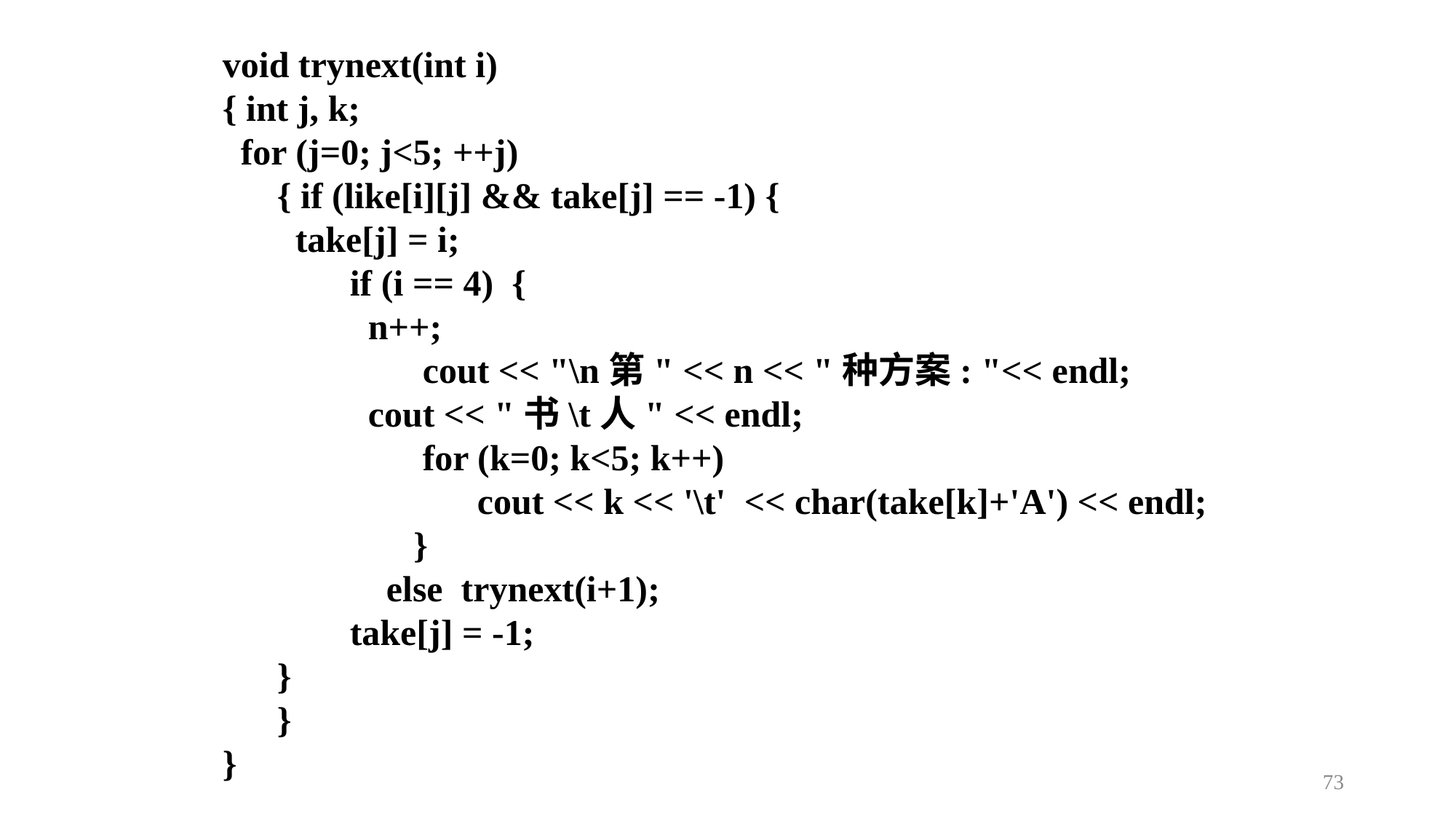

void trynext(int i)
{ int j, k;
  for (j=0; j<5; ++j)
      { if (like[i][j] && take[j] == -1) {
	  take[j] = i;
              if (i == 4)  {
	          n++;
                      cout << "\n第" << n << "种方案: "<< endl;
	          cout << "书\t人" << endl;
                      for (k=0; k<5; k++)
                            cout << k << '\t'  << char(take[k]+'A') << endl;
                     }
                  else  trynext(i+1);
              take[j] = -1;
	}
      }
}
73